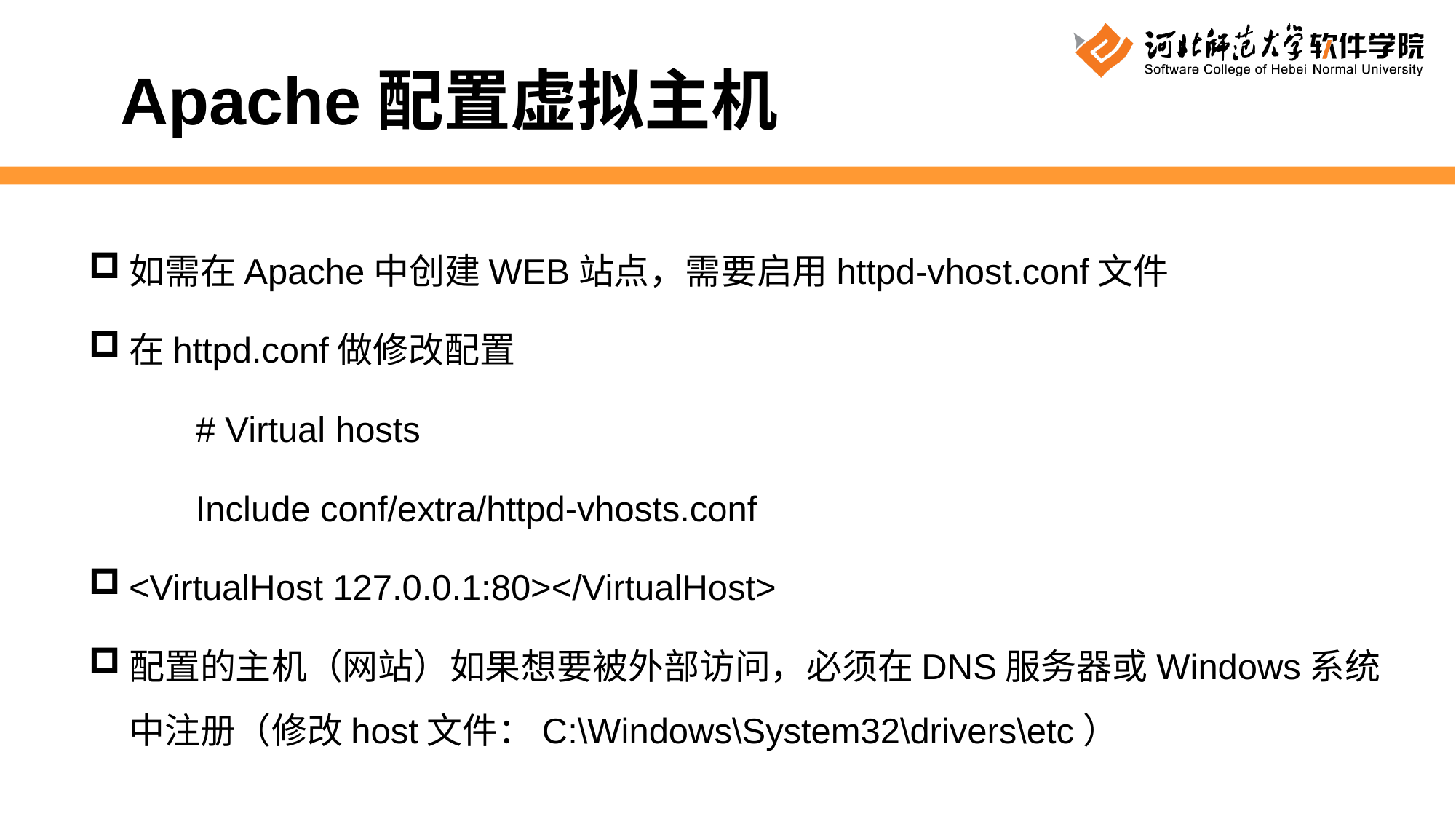

Apache配置虚拟主机
如需在Apache中创建WEB站点，需要启用httpd-vhost.conf文件
在httpd.conf做修改配置
	# Virtual hosts
	Include conf/extra/httpd-vhosts.conf
<VirtualHost 127.0.0.1:80></VirtualHost>
配置的主机（网站）如果想要被外部访问，必须在DNS服务器或Windows系统中注册（修改host文件：C:\Windows\System32\drivers\etc）